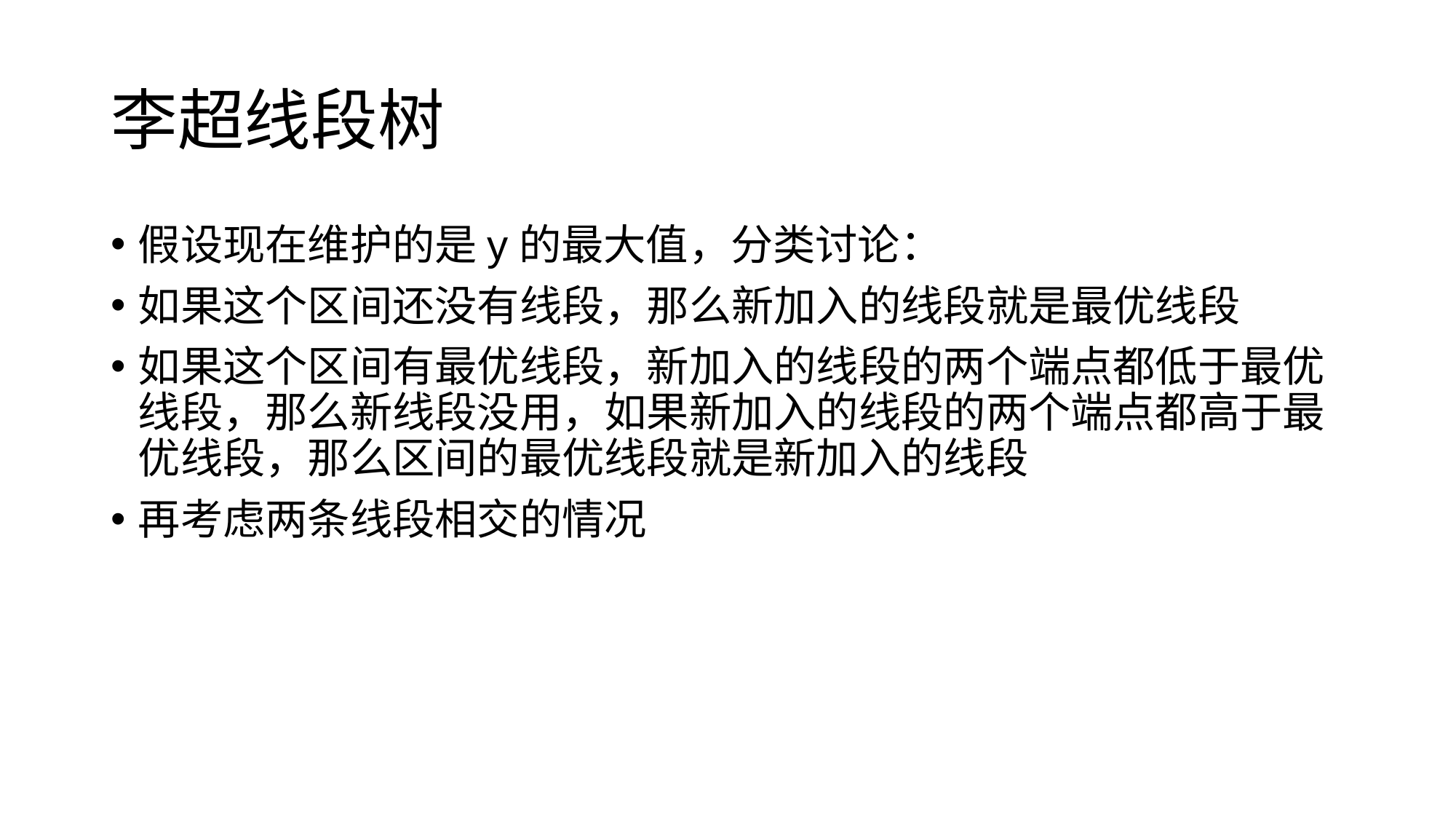

# 李超线段树
假设现在维护的是y的最大值，分类讨论：
如果这个区间还没有线段，那么新加入的线段就是最优线段
如果这个区间有最优线段，新加入的线段的两个端点都低于最优线段，那么新线段没用，如果新加入的线段的两个端点都高于最优线段，那么区间的最优线段就是新加入的线段
再考虑两条线段相交的情况